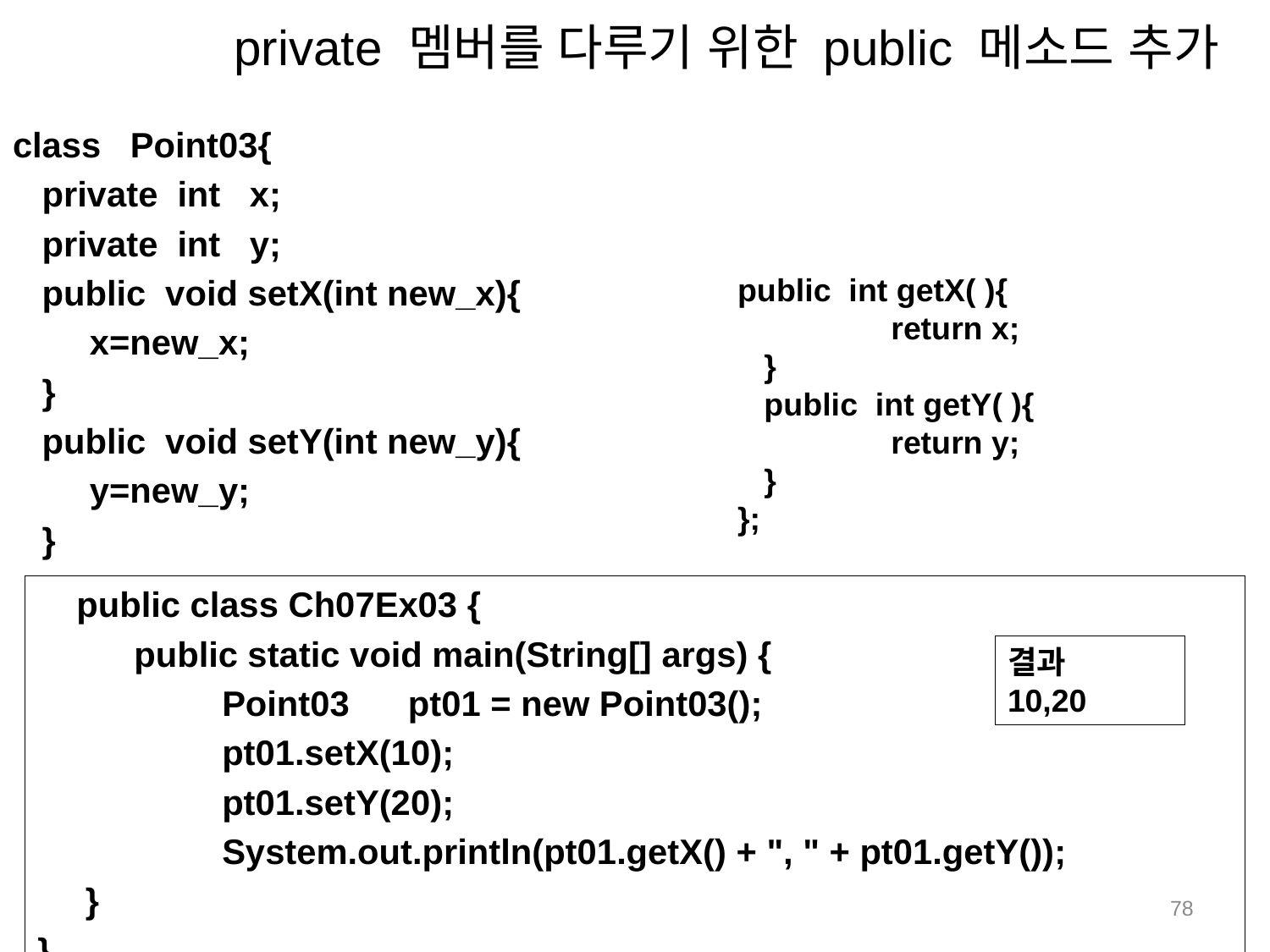

# private 멤버를 다루기 위한 public 메소드 추가
class   Point03{
   private  int   x;
   private  int   y;
   public  void setX(int new_x){
	   x=new_x;
   }
   public  void setY(int new_y){
	   y=new_y;
   }

public  int getX( ){
	   return x;
   }
   public  int getY( ){
	   return y;
   }
};
    public class Ch07Ex03 {
	     public static void main(String[] args) {
		 Point03      pt01 = new Point03();
		 pt01.setX(10);
		 pt01.setY(20);
		 System.out.println(pt01.getX() + ", " + pt01.getY());
	}
}

결과
10,20
78